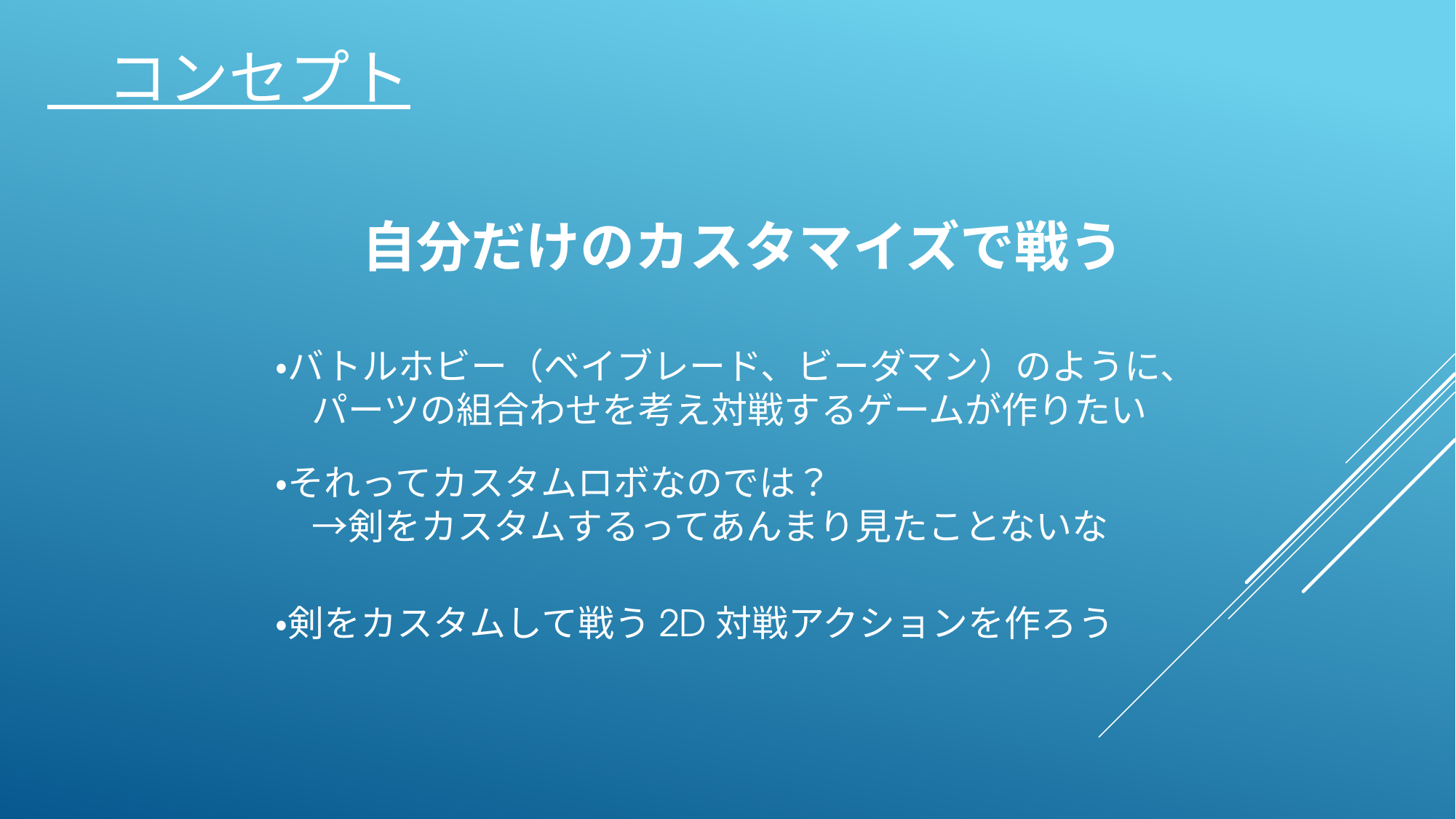

コンセプト
自分だけのカスタマイズで戦う
・バトルホビー（ベイブレード、ビーダマン）のように、
　パーツの組合わせを考え対戦するゲームが作りたい
・それってカスタムロボなのでは？
　→剣をカスタムするってあんまり見たことないな
・剣をカスタムして戦う2D対戦アクションを作ろう